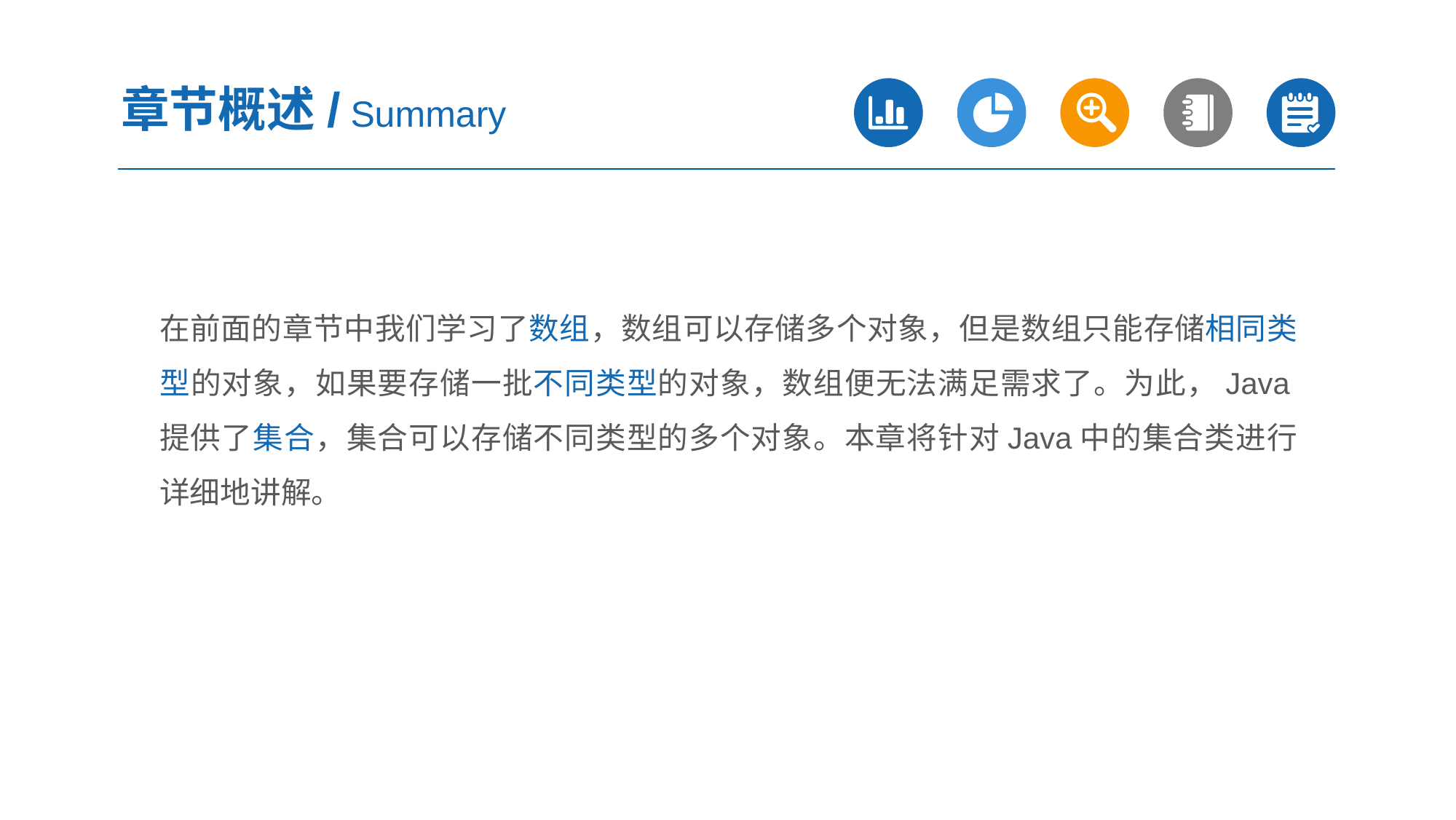

章节概述/ Summary
在前面的章节中我们学习了数组，数组可以存储多个对象，但是数组只能存储相同类型的对象，如果要存储一批不同类型的对象，数组便无法满足需求了。为此，Java提供了集合，集合可以存储不同类型的多个对象。本章将针对Java中的集合类进行详细地讲解。